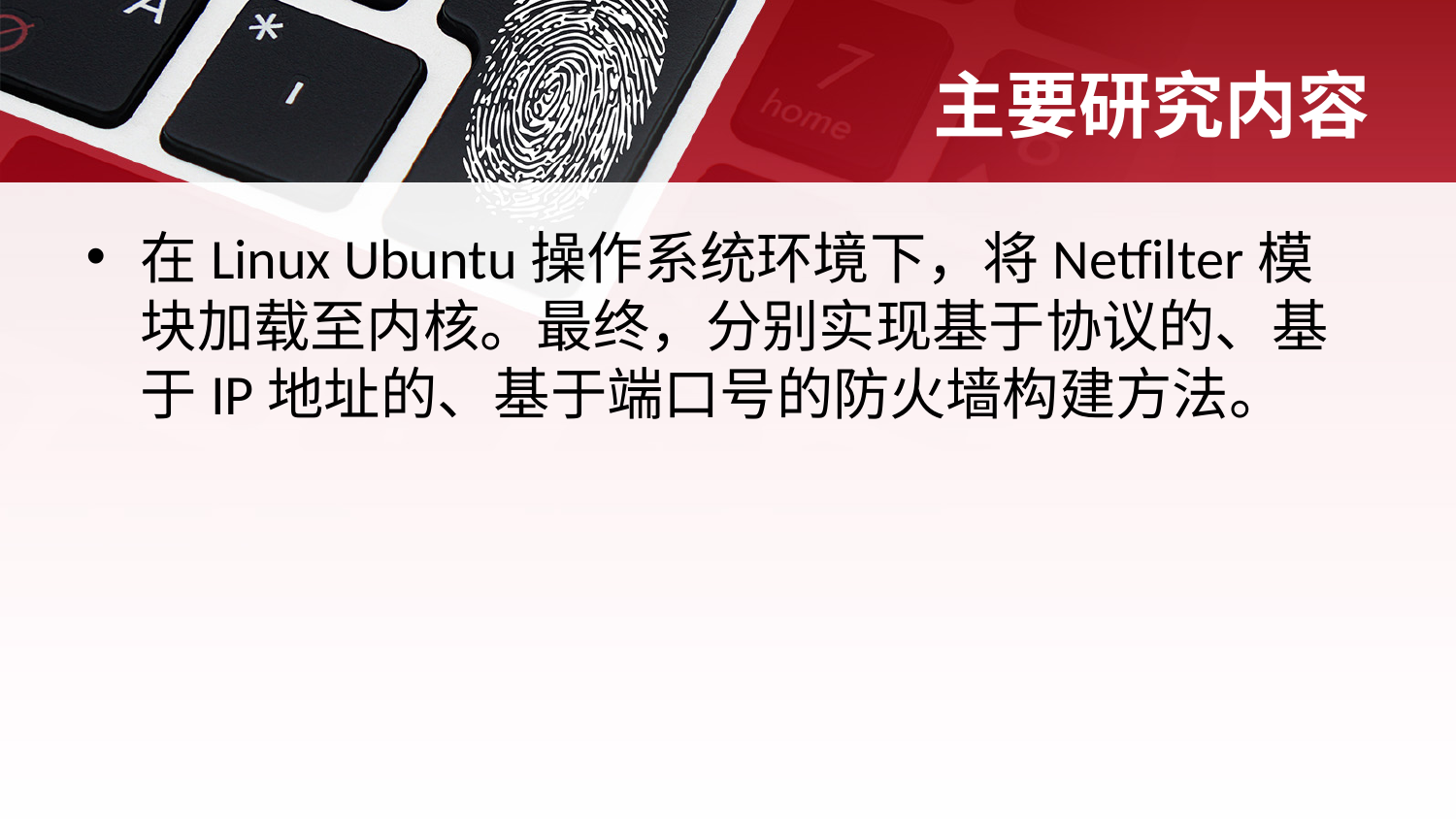

# 主要研究内容
在Linux Ubuntu操作系统环境下，将Netfilter模块加载至内核。最终，分别实现基于协议的、基于IP地址的、基于端口号的防火墙构建方法。